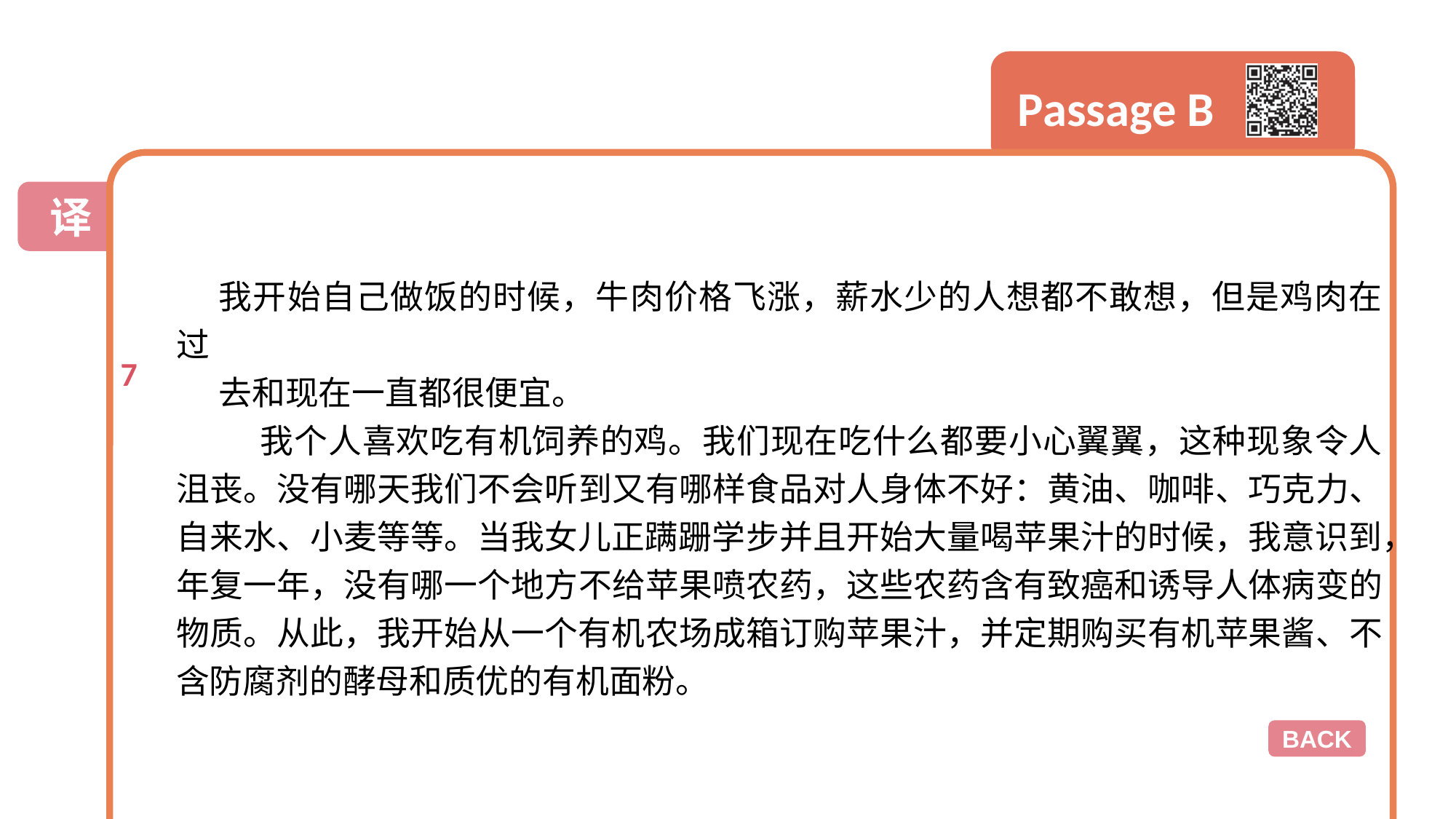

我开始自己做饭的时候，牛肉价格飞涨，薪水少的人想都不敢想，但是鸡肉在过
去和现在一直都很便宜。
    我个人喜欢吃有机饲养的鸡。我们现在吃什么都要小心翼翼，这种现象令人沮丧。没有哪天我们不会听到又有哪样食品对人身体不好：黄油、咖啡、巧克力、自来水、小麦等等。当我女儿正蹒跚学步并且开始大量喝苹果汁的时候，我意识到，年复一年，没有哪一个地方不给苹果喷农药，这些农药含有致癌和诱导人体病变的物质。从此，我开始从一个有机农场成箱订购苹果汁，并定期购买有机苹果酱、不含防腐剂的酵母和质优的有机面粉。

7

BACK